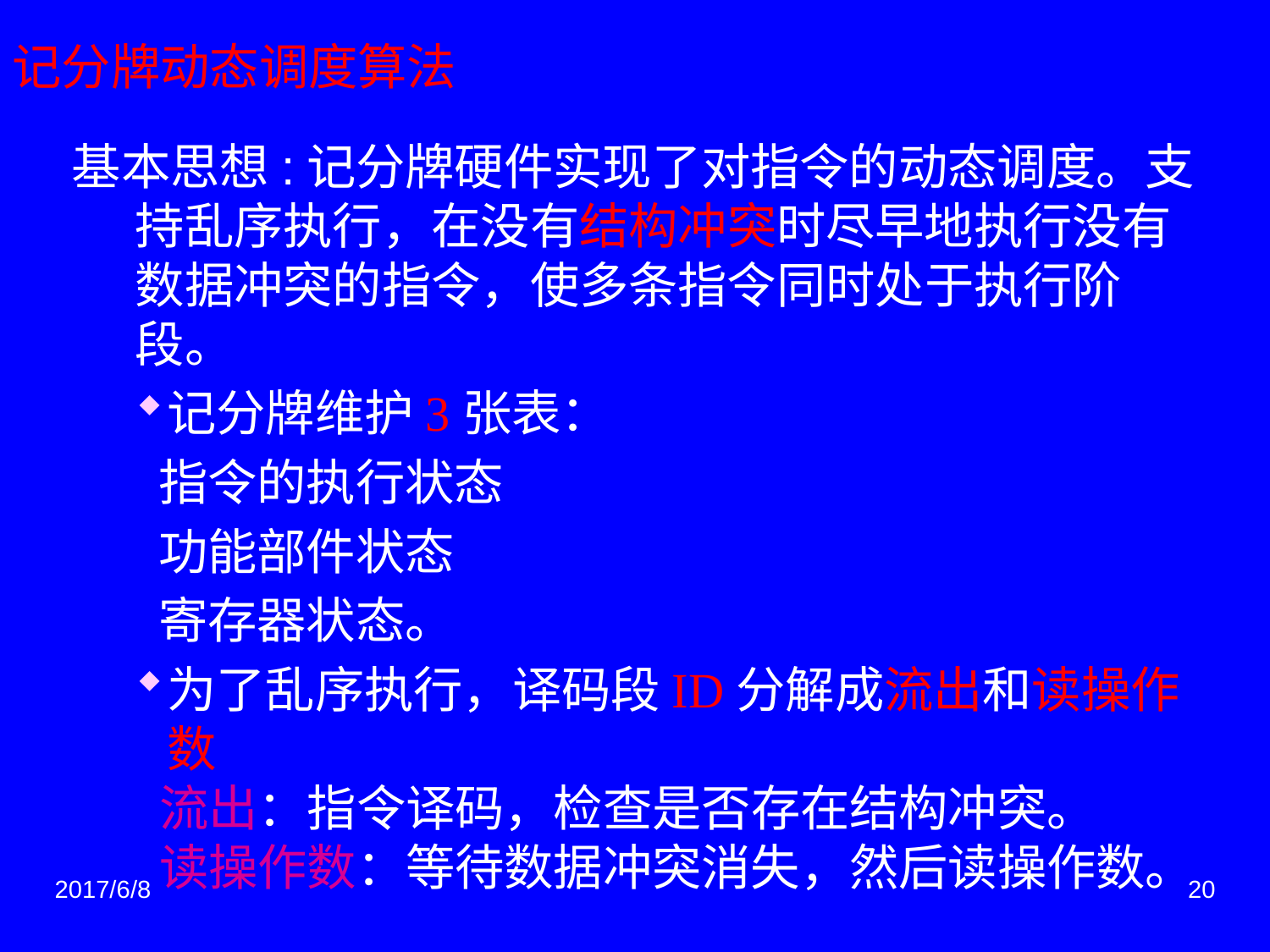

记分牌动态调度算法
基本思想:记分牌硬件实现了对指令的动态调度。支持乱序执行，在没有结构冲突时尽早地执行没有数据冲突的指令，使多条指令同时处于执行阶段。
记分牌维护3张表：
 指令的执行状态
 功能部件状态
 寄存器状态。
为了乱序执行，译码段ID分解成流出和读操作数
流出：指令译码，检查是否存在结构冲突。
读操作数：等待数据冲突消失，然后读操作数。
2017/6/8
20